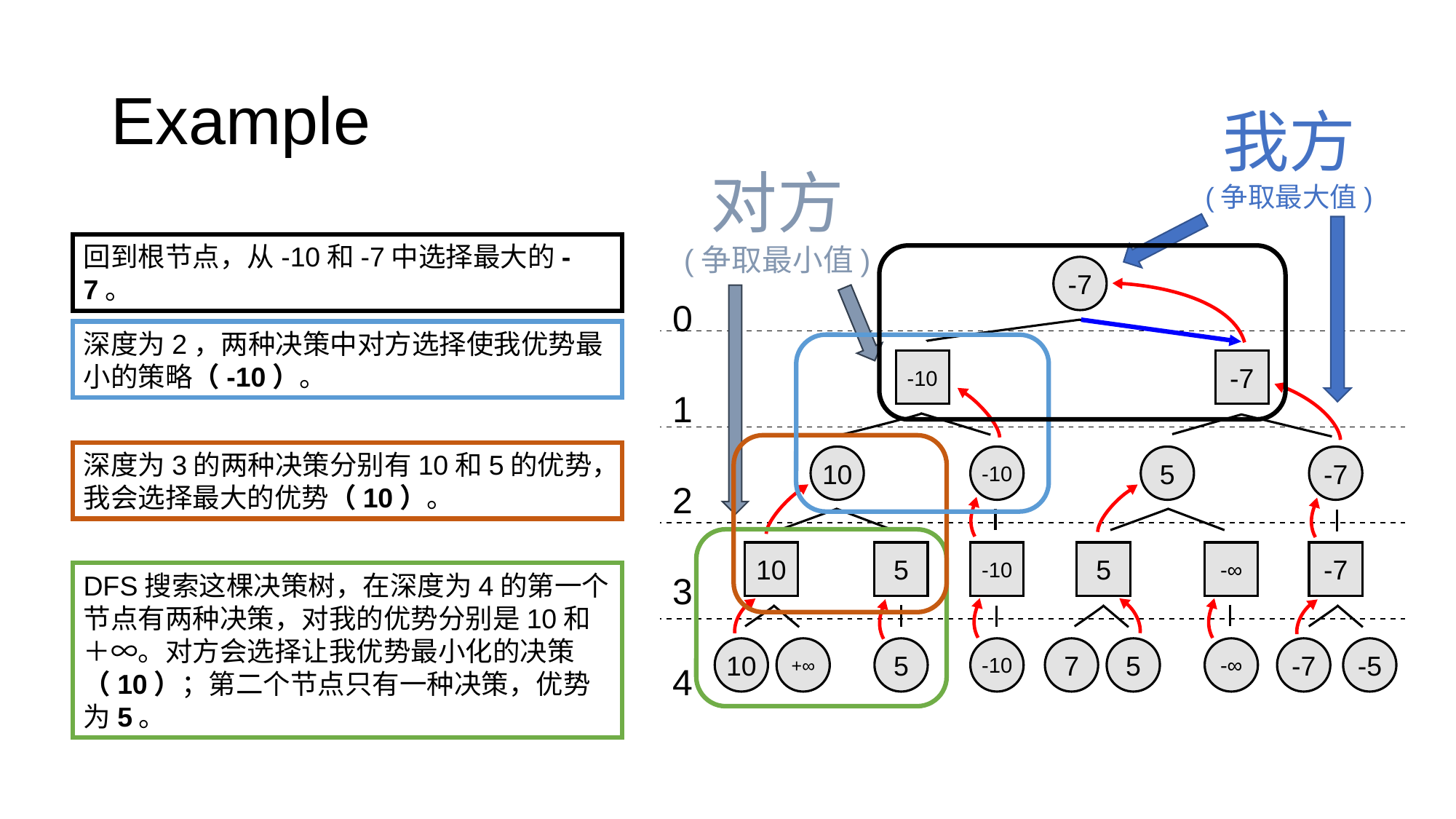

# Example
我方
(争取最大值)

对方
(争取最小值)

回到根节点，从-10和-7中选择最大的-7。

0
1
2
3
4
-7

-10
-7

10
-10
5
-7

10
5
-10
5
-∞
-7

10
+∞
5
-10
7
5
-∞
-7
-5
深度为2，两种决策中对方选择使我优势最小的策略（-10）。

深度为3的两种决策分别有10和5的优势，我会选择最大的优势（10）。

DFS搜索这棵决策树，在深度为4的第一个节点有两种决策，对我的优势分别是10和＋∞。对方会选择让我优势最小化的决策（10）；第二个节点只有一种决策，优势为5。